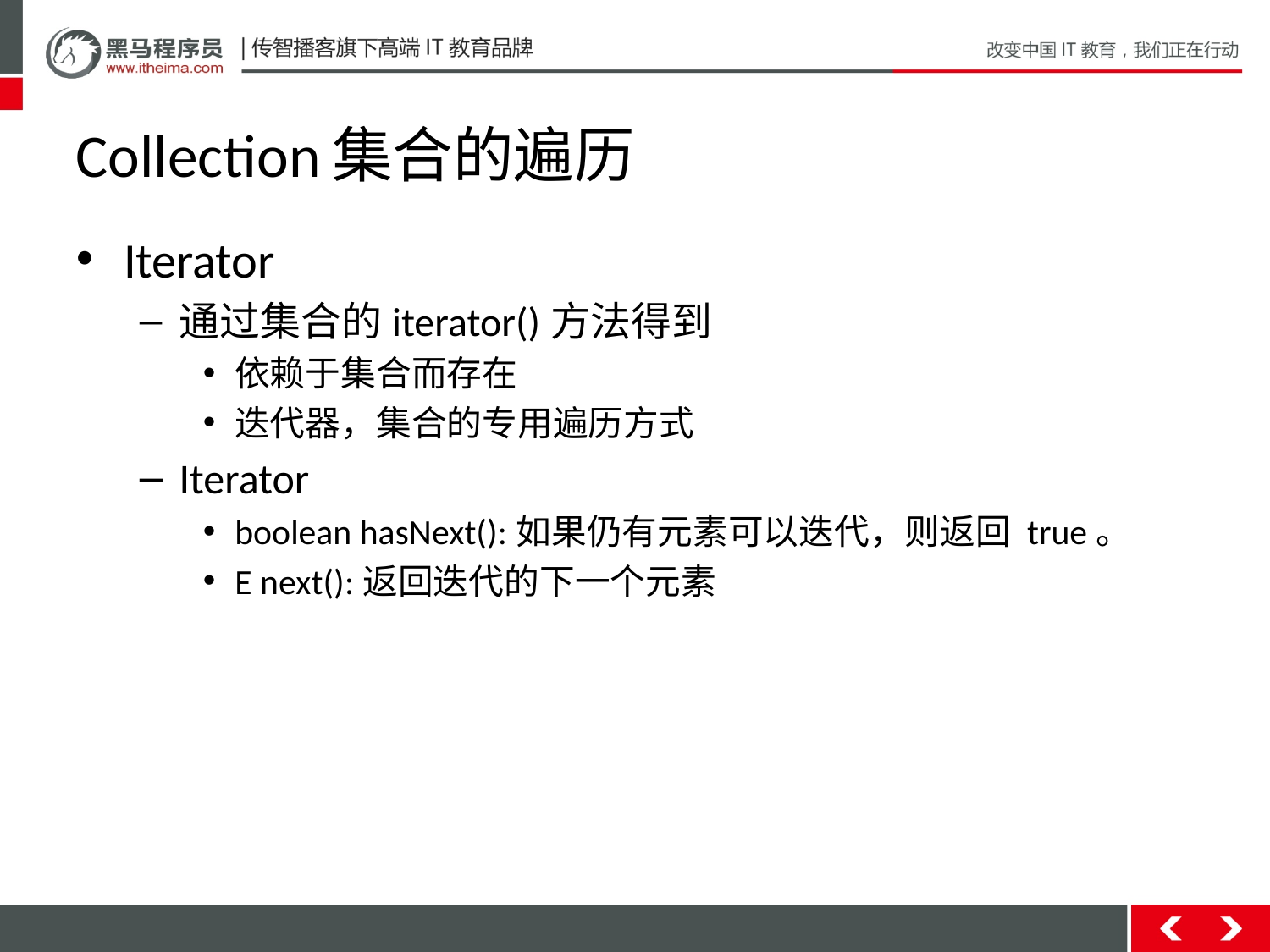

# Collection集合的遍历
Iterator
通过集合的iterator()方法得到
依赖于集合而存在
迭代器，集合的专用遍历方式
Iterator
boolean hasNext():如果仍有元素可以迭代，则返回 true。
E next():返回迭代的下一个元素